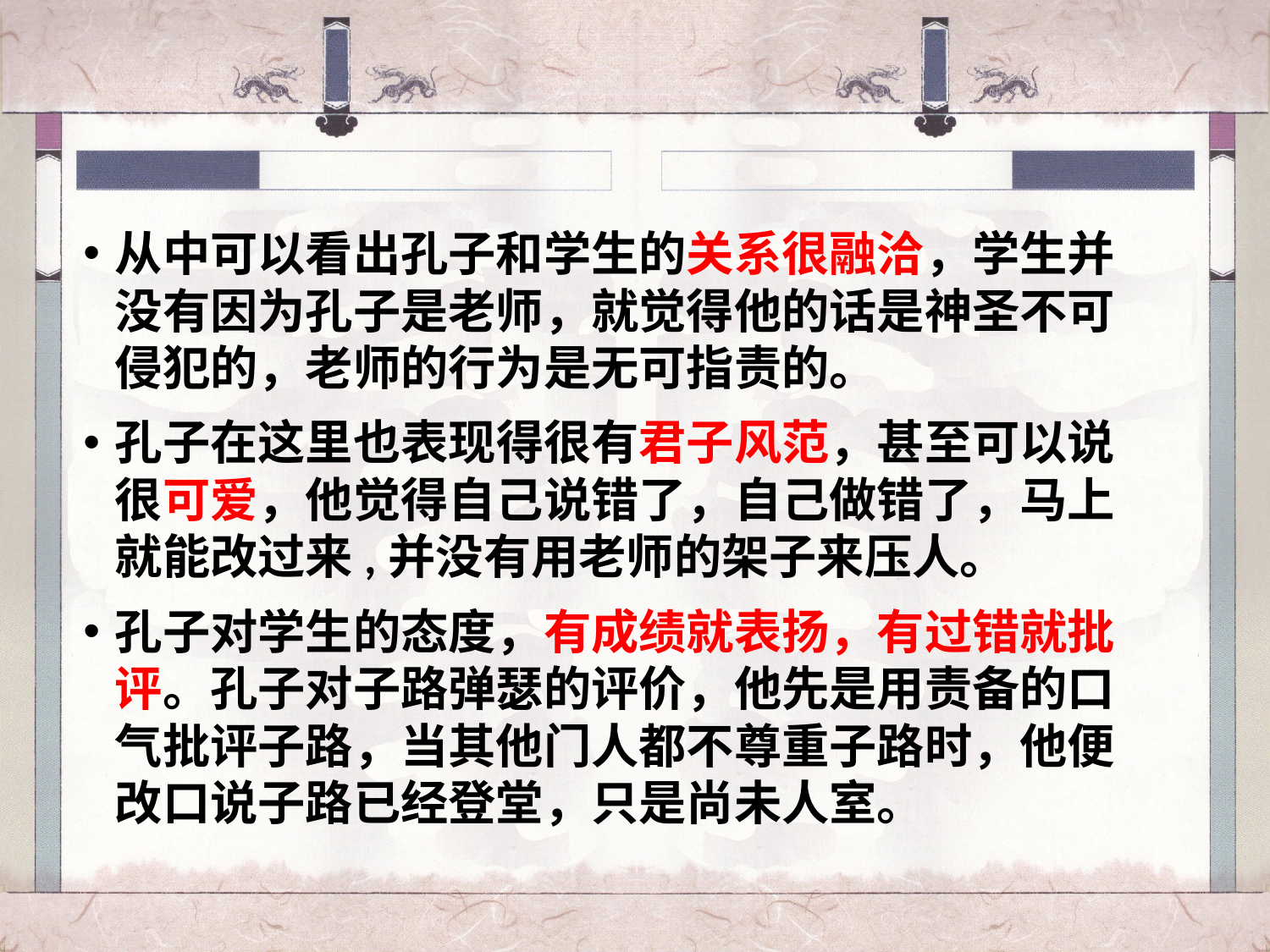

从中可以看出孔子和学生的关系很融洽，学生并没有因为孔子是老师，就觉得他的话是神圣不可侵犯的，老师的行为是无可指责的。
孔子在这里也表现得很有君子风范，甚至可以说很可爱，他觉得自己说错了，自己做错了，马上就能改过来,并没有用老师的架子来压人。
孔子对学生的态度，有成绩就表扬，有过错就批评。孔子对子路弹瑟的评价，他先是用责备的口气批评子路，当其他门人都不尊重子路时，他便改口说子路已经登堂，只是尚未人室。